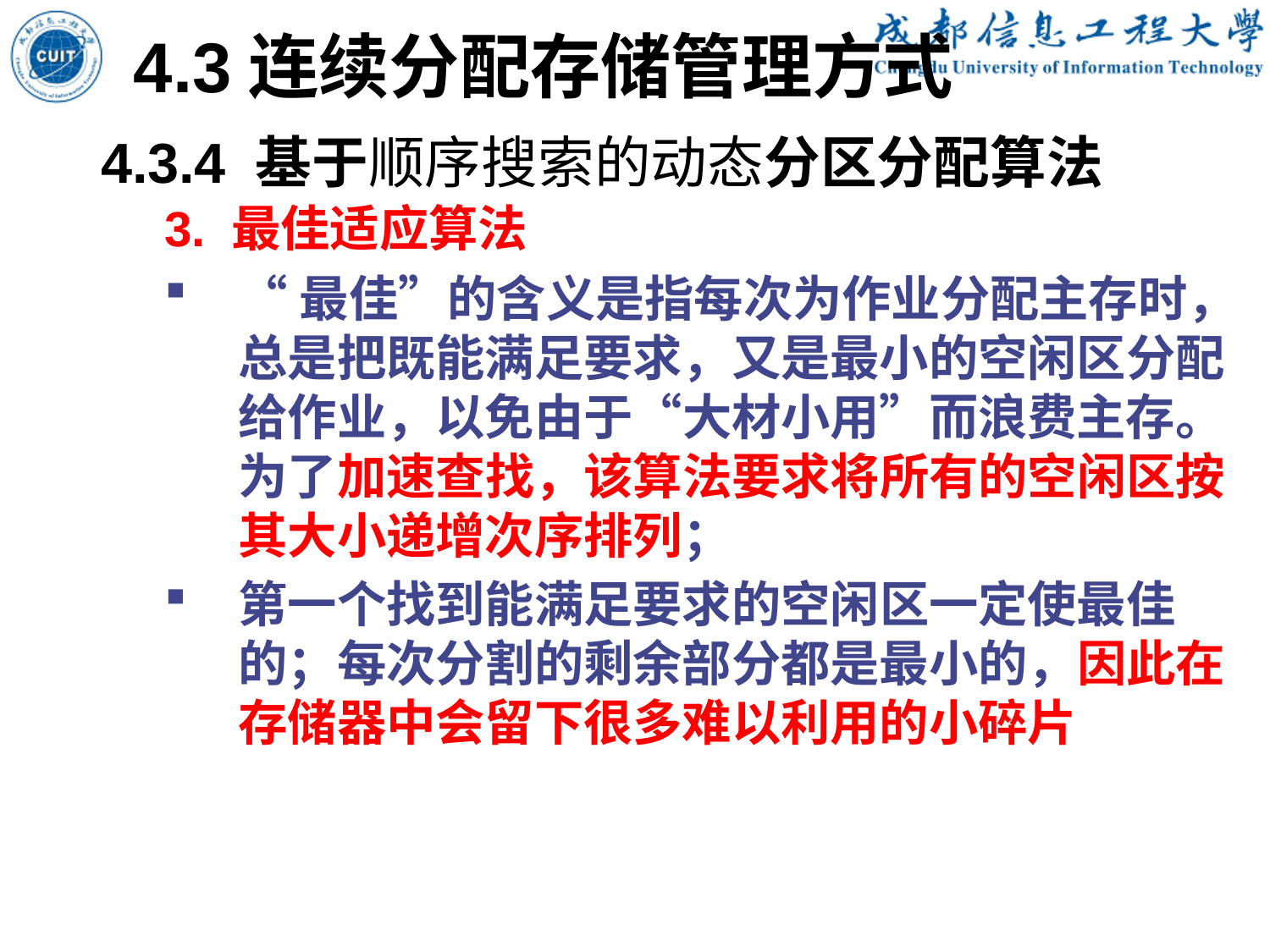

4.3连续分配存储管理方式
4.3.4 基于顺序搜索的动态分区分配算法
3. 最佳适应算法
“最佳”的含义是指每次为作业分配主存时，总是把既能满足要求，又是最小的空闲区分配给作业，以免由于“大材小用”而浪费主存。为了加速查找，该算法要求将所有的空闲区按其大小递增次序排列；
第一个找到能满足要求的空闲区一定使最佳的；每次分割的剩余部分都是最小的，因此在存储器中会留下很多难以利用的小碎片